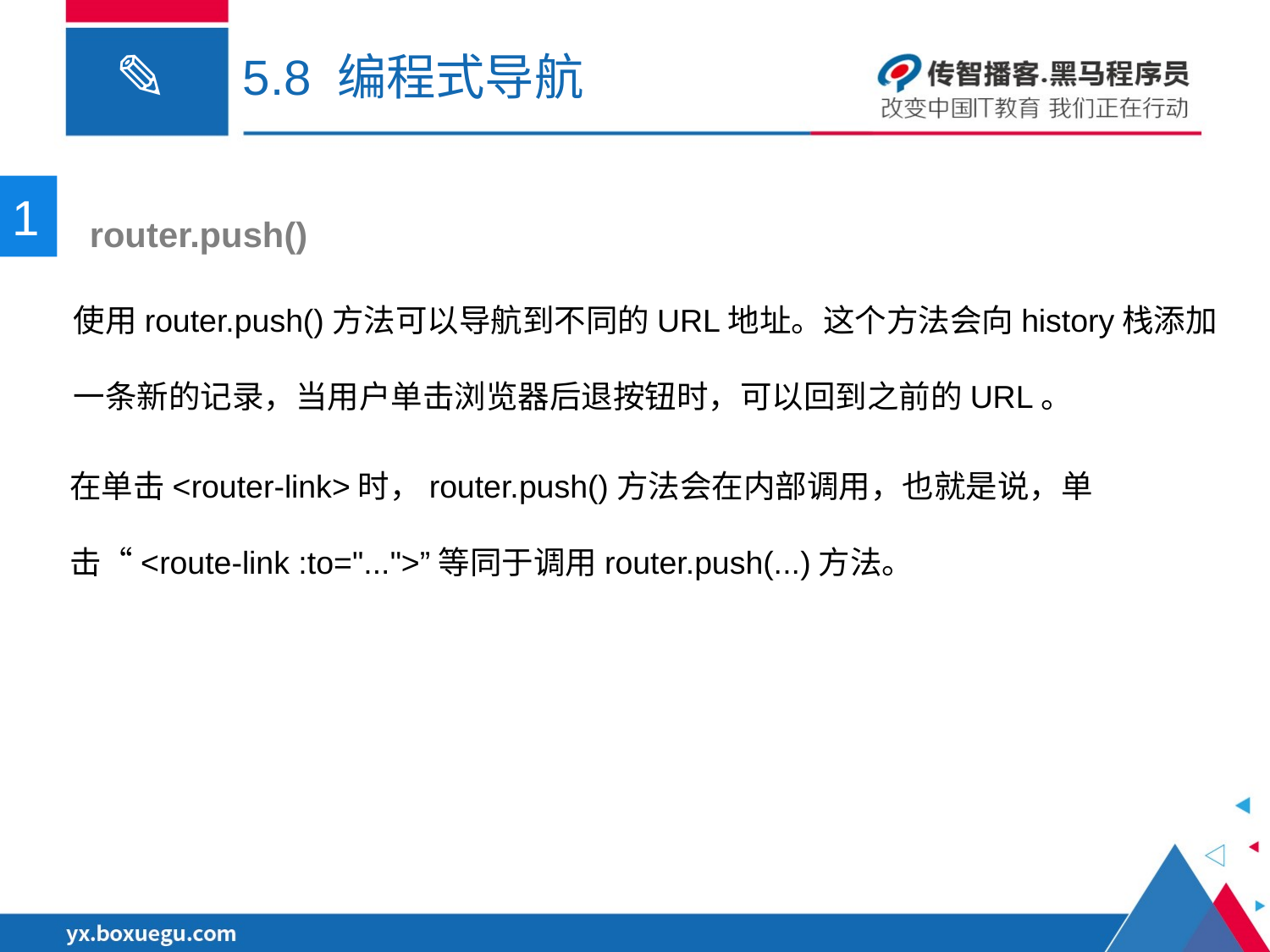

# 5.8 编程式导航

1
  router.push()
使用router.push()方法可以导航到不同的URL地址。这个方法会向history栈添加一条新的记录，当用户单击浏览器后退按钮时，可以回到之前的URL。
在单击<router-link>时，router.push()方法会在内部调用，也就是说，单击“<route-link :to="...">”等同于调用router.push(...)方法。